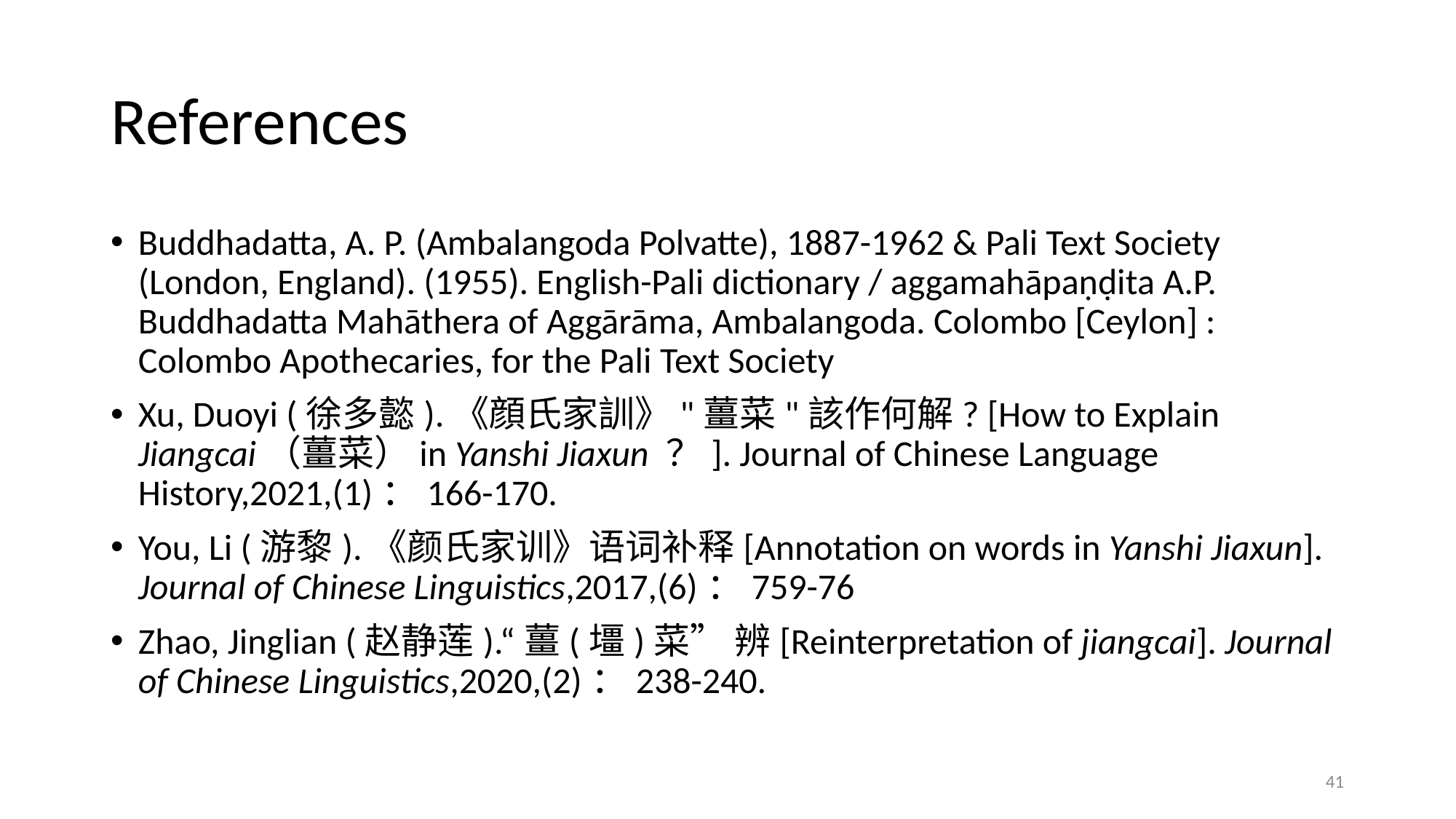

# References
Buddhadatta, A. P. (Ambalangoda Polvatte), 1887-1962 & Pali Text Society (London, England). (1955). English-Pali dictionary / aggamahāpaṇḍita A.P. Buddhadatta Mahāthera of Aggārāma, Ambalangoda. Colombo [Ceylon] : Colombo Apothecaries, for the Pali Text Society
Xu, Duoyi (徐多懿).《顔氏家訓》"薑菜"該作何解? [How to Explain Jiangcai（薑菜）in Yanshi Jiaxun ？]. Journal of Chinese Language History,2021,(1)：166-170.
You, Li (游黎).《颜氏家训》语词补释[Annotation on words in Yanshi Jiaxun]. Journal of Chinese Linguistics,2017,(6)：759-76
Zhao, Jinglian (赵静莲).“薑(壃)菜” 辨[Reinterpretation of jiangcai]. Journal of Chinese Linguistics,2020,(2)：238-240.
41